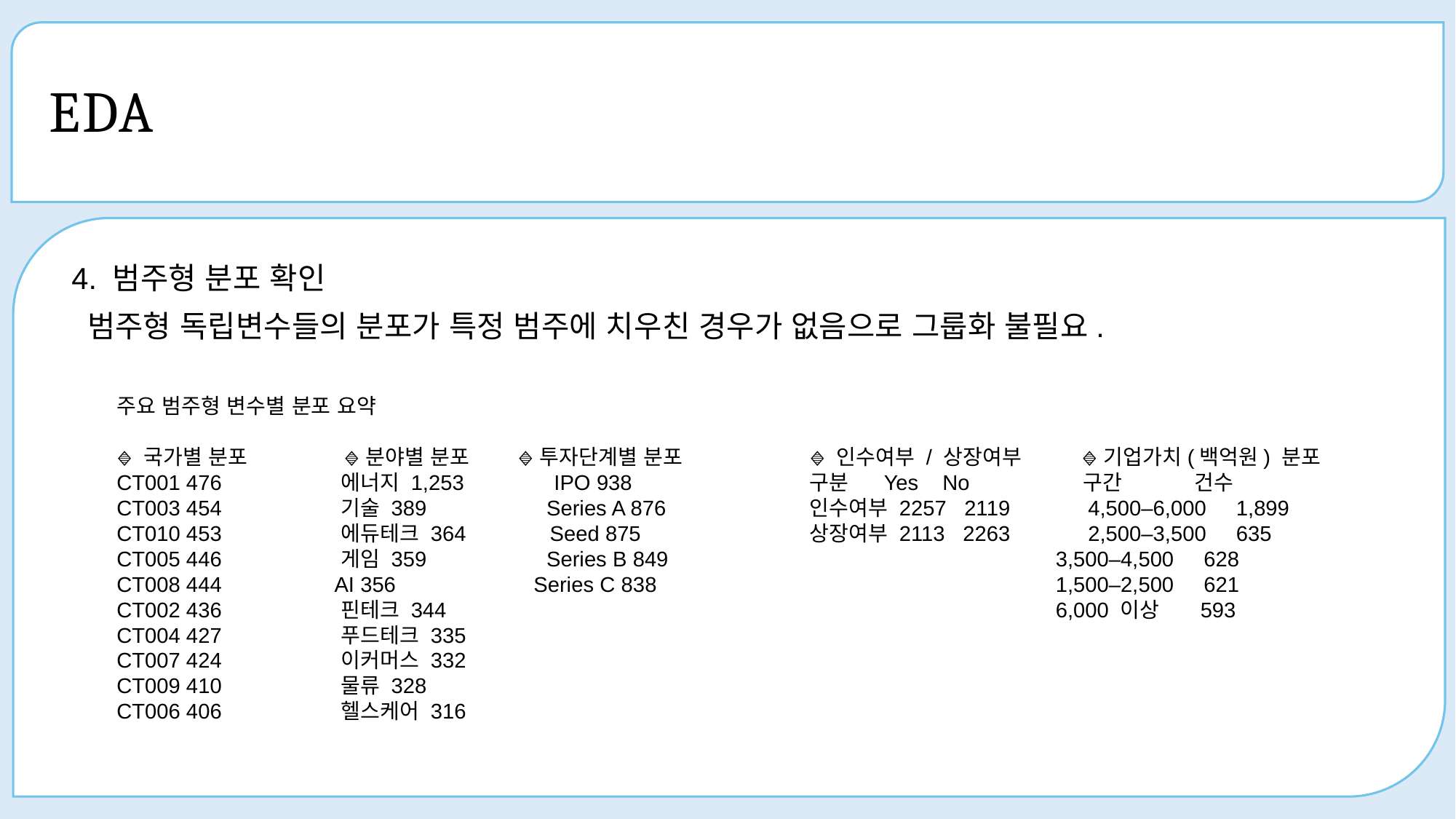

# EDA

4. 범주형 분포 확인
 범주형 독립변수들의 분포가 특정 범주에 치우친 경우가 없음으로 그룹화 불필요.
주요 범주형 변수별 분포 요약

🔹 국가별 분포                🔹 분야별 분포        🔹 투자단계별 분포
CT001 476                   에너지 1,253               IPO 938
CT003 454                   기술 389                    Series A 876
CT010 453                   에듀테크 364              Seed 875
CT005 446                   게임 359                    Series B 849
CT008 444                   AI 356                       Series C 838
CT002 436                   핀테크 344
CT004 427                   푸드테크 335
CT007 424                   이커머스 332
CT009 410                   물류 328
CT006 406                   헬스케어 316

🔹 인수여부 / 상장여부          🔹 기업가치(백억원) 분포
구분     Yes    No                  구간            건수
인수여부 2257   2119             4,500–6,000     1,899
상장여부 2113   2263             2,500–3,500     635
                                         3,500–4,500     628
                                         1,500–2,500     621
                                         6,000 이상      593